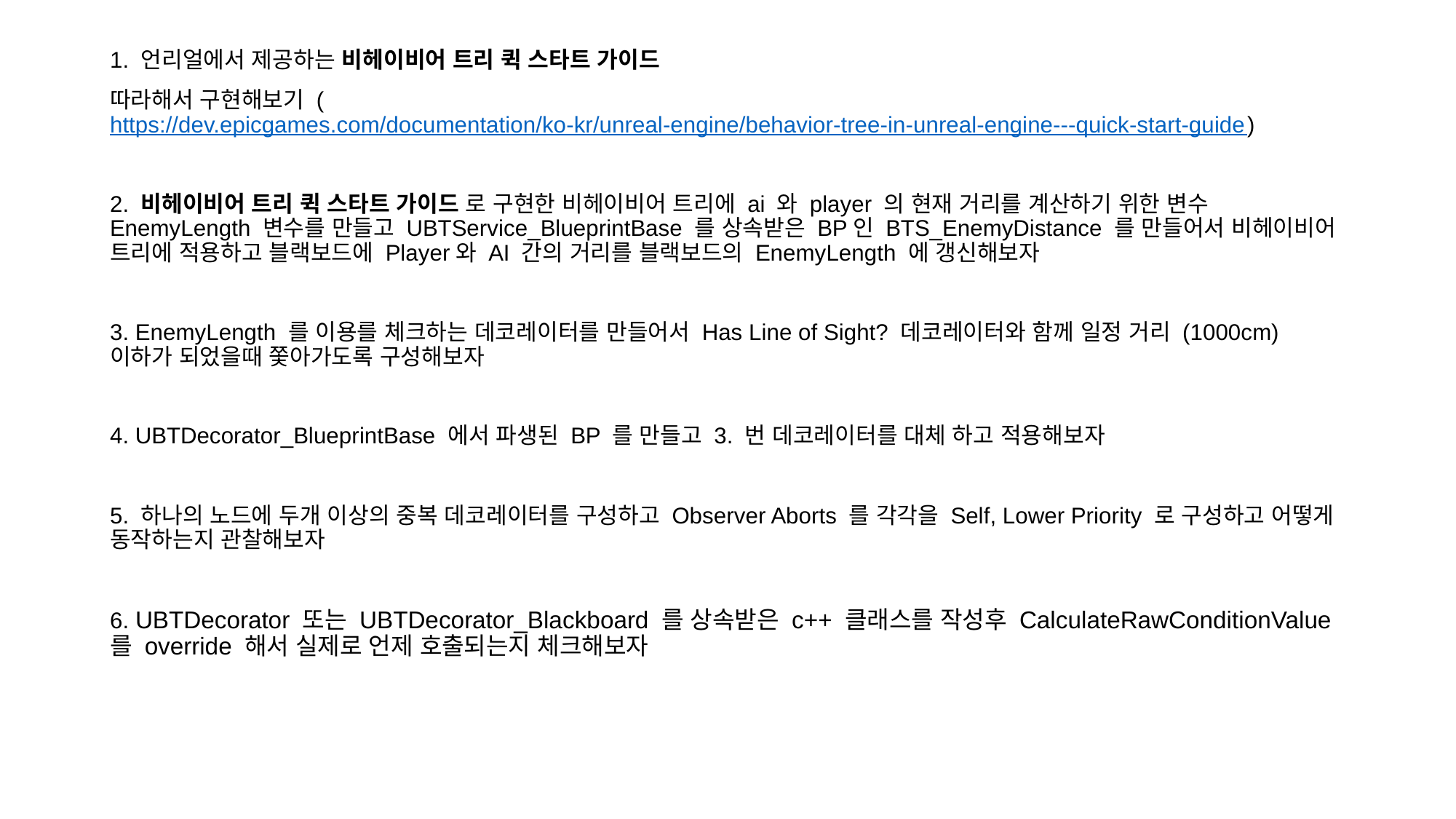

1. 언리얼에서 제공하는 비헤이비어 트리 퀵 스타트 가이드
따라해서 구현해보기 (https://dev.epicgames.com/documentation/ko-kr/unreal-engine/behavior-tree-in-unreal-engine---quick-start-guide)

2. 비헤이비어 트리 퀵 스타트 가이드 로 구현한 비헤이비어 트리에 ai 와 player 의 현재 거리를 계산하기 위한 변수 EnemyLength 변수를 만들고 UBTService_BlueprintBase 를 상속받은 BP인 BTS_EnemyDistance 를 만들어서 비헤이비어 트리에 적용하고 블랙보드에 Player와 AI 간의 거리를 블랙보드의 EnemyLength 에 갱신해보자

3. EnemyLength 를 이용를 체크하는 데코레이터를 만들어서 Has Line of Sight? 데코레이터와 함께 일정 거리 (1000cm) 이하가 되었을때 쫓아가도록 구성해보자

4. UBTDecorator_BlueprintBase 에서 파생된 BP 를 만들고 3. 번 데코레이터를 대체 하고 적용해보자

5. 하나의 노드에 두개 이상의 중복 데코레이터를 구성하고 Observer Aborts 를 각각을 Self, Lower Priority 로 구성하고 어떻게 동작하는지 관찰해보자

6. UBTDecorator 또는 UBTDecorator_Blackboard 를 상속받은 c++ 클래스를 작성후 CalculateRawConditionValue 를 override 해서 실제로 언제 호출되는지 체크해보자